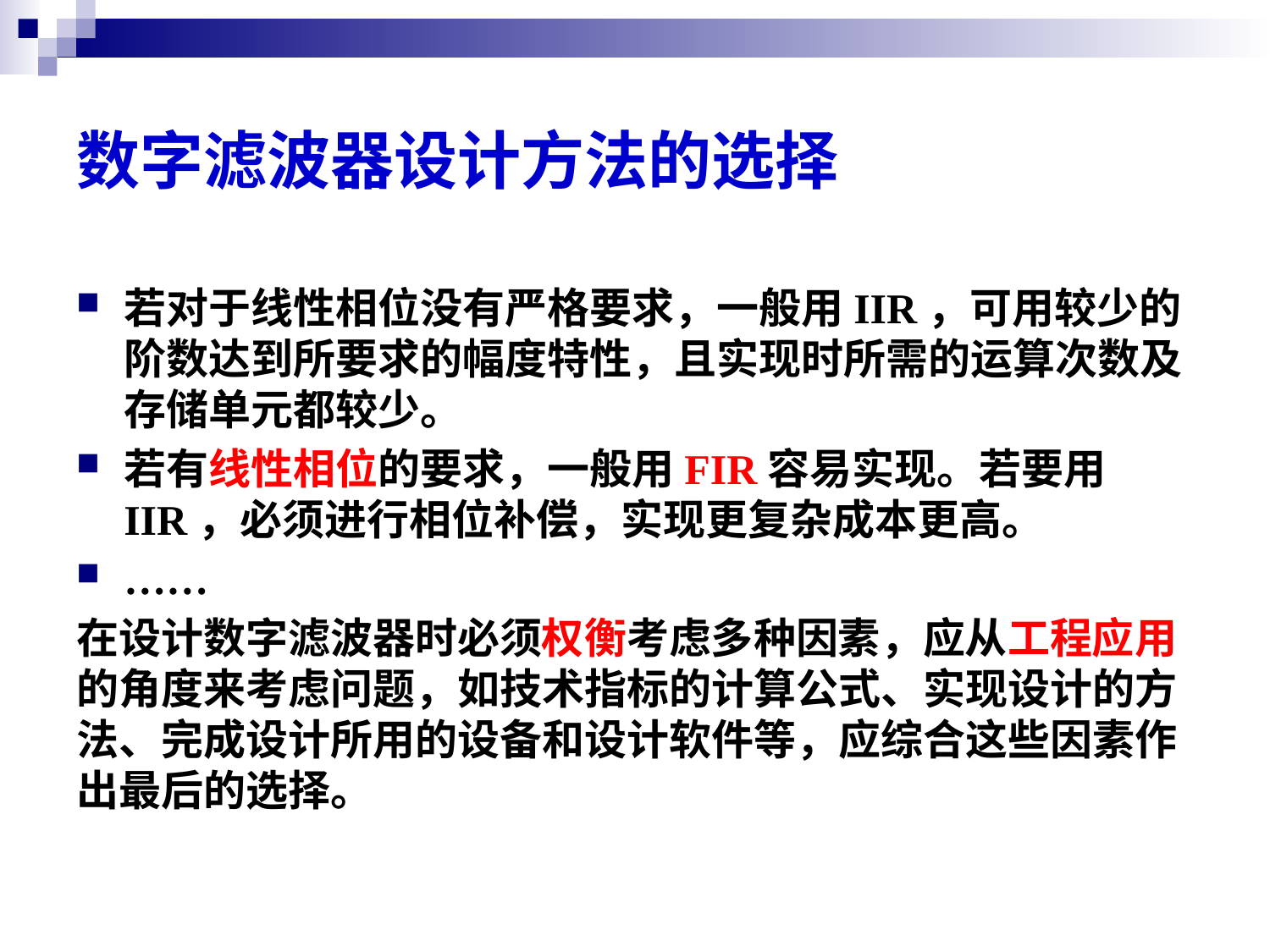

# 数字滤波器设计方法的选择
若对于线性相位没有严格要求，一般用IIR，可用较少的阶数达到所要求的幅度特性，且实现时所需的运算次数及存储单元都较少。
若有线性相位的要求，一般用FIR容易实现。若要用IIR，必须进行相位补偿，实现更复杂成本更高。
……
在设计数字滤波器时必须权衡考虑多种因素，应从工程应用的角度来考虑问题，如技术指标的计算公式、实现设计的方法、完成设计所用的设备和设计软件等，应综合这些因素作出最后的选择。